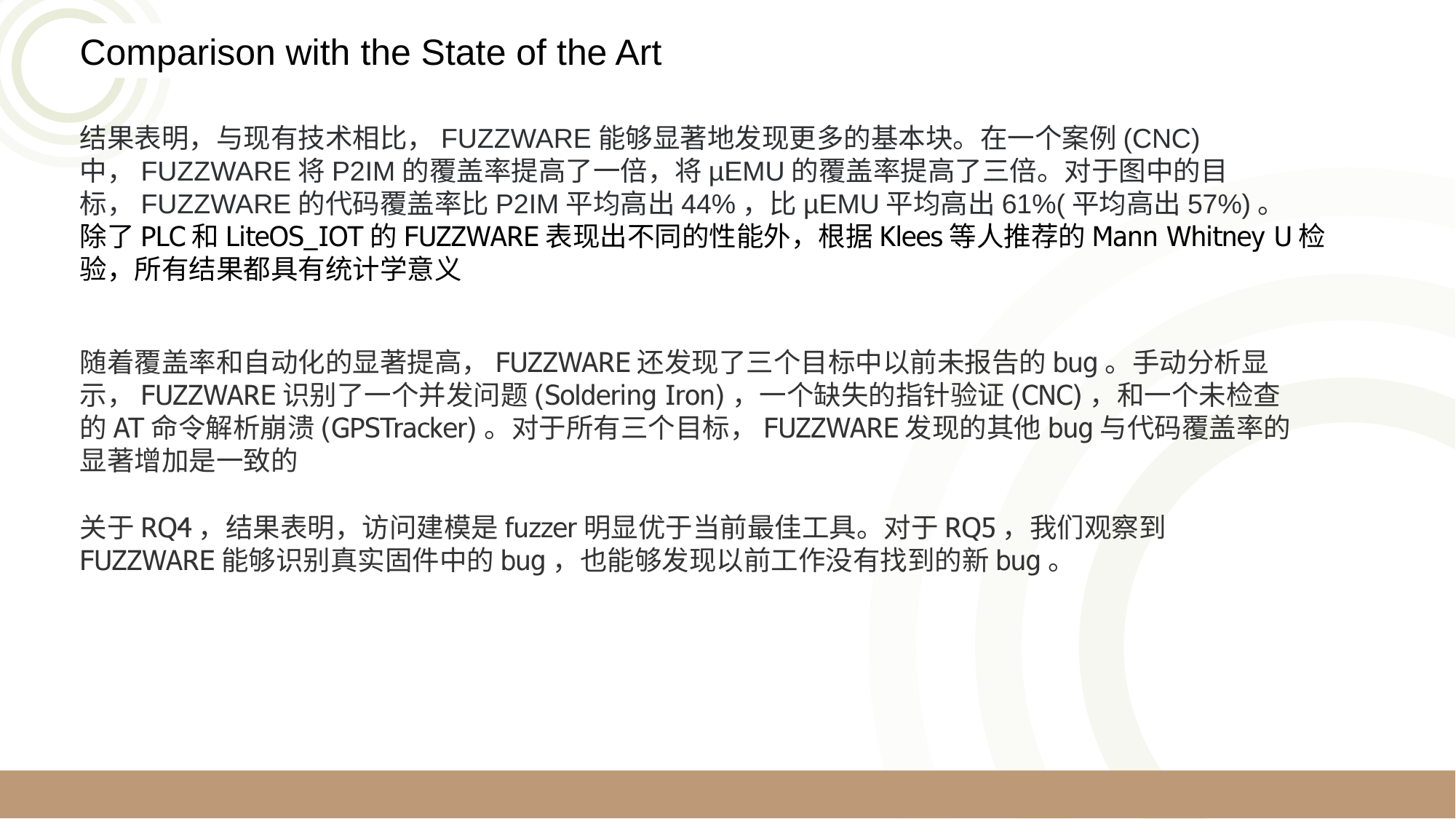

Comparison with the State of the Art
结果表明，与现有技术相比，FUZZWARE能够显著地发现更多的基本块。在一个案例(CNC)中，FUZZWARE将P2IM的覆盖率提高了一倍，将µEMU的覆盖率提高了三倍。对于图中的目标，FUZZWARE的代码覆盖率比P2IM平均高出44%，比µEMU平均高出61%(平均高出57%)。
除了PLC和LiteOS_IOT的FUZZWARE表现出不同的性能外，根据Klees等人推荐的Mann Whitney U检验，所有结果都具有统计学意义
随着覆盖率和自动化的显著提高，FUZZWARE还发现了三个目标中以前未报告的bug。手动分析显示，FUZZWARE识别了一个并发问题(Soldering Iron)，一个缺失的指针验证(CNC)，和一个未检查的AT命令解析崩溃(GPSTracker)。对于所有三个目标，FUZZWARE发现的其他bug与代码覆盖率的显著增加是一致的
关于RQ4，结果表明，访问建模是fuzzer明显优于当前最佳工具。对于RQ5，我们观察到FUZZWARE能够识别真实固件中的bug，也能够发现以前工作没有找到的新bug。